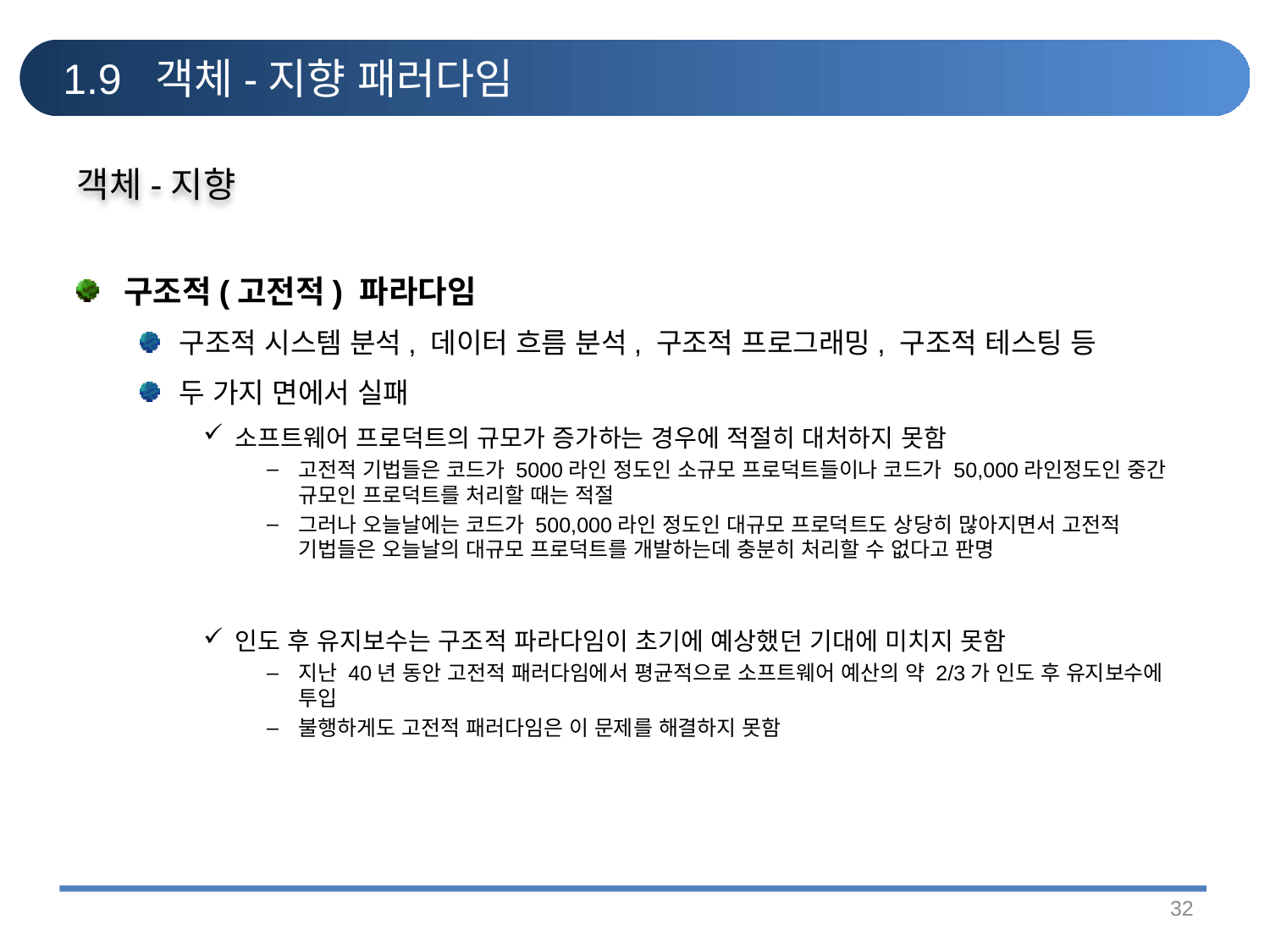

# 1.9  객체-지향 패러다임
객체-지향
구조적(고전적) 파라다임
구조적 시스템 분석, 데이터 흐름 분석, 구조적 프로그래밍, 구조적 테스팅 등
두 가지 면에서 실패
소프트웨어 프로덕트의 규모가 증가하는 경우에 적절히 대처하지 못함
고전적 기법들은 코드가 5000라인 정도인 소규모 프로덕트들이나 코드가 50,000라인정도인 중간 규모인 프로덕트를 처리할 때는 적절
그러나 오늘날에는 코드가 500,000라인 정도인 대규모 프로덕트도 상당히 많아지면서 고전적 기법들은 오늘날의 대규모 프로덕트를 개발하는데 충분히 처리할 수 없다고 판명

인도 후 유지보수는 구조적 파라다임이 초기에 예상했던 기대에 미치지 못함
지난 40년 동안 고전적 패러다임에서 평균적으로 소프트웨어 예산의 약 2/3가 인도 후 유지보수에 투입
불행하게도 고전적 패러다임은 이 문제를 해결하지 못함

32